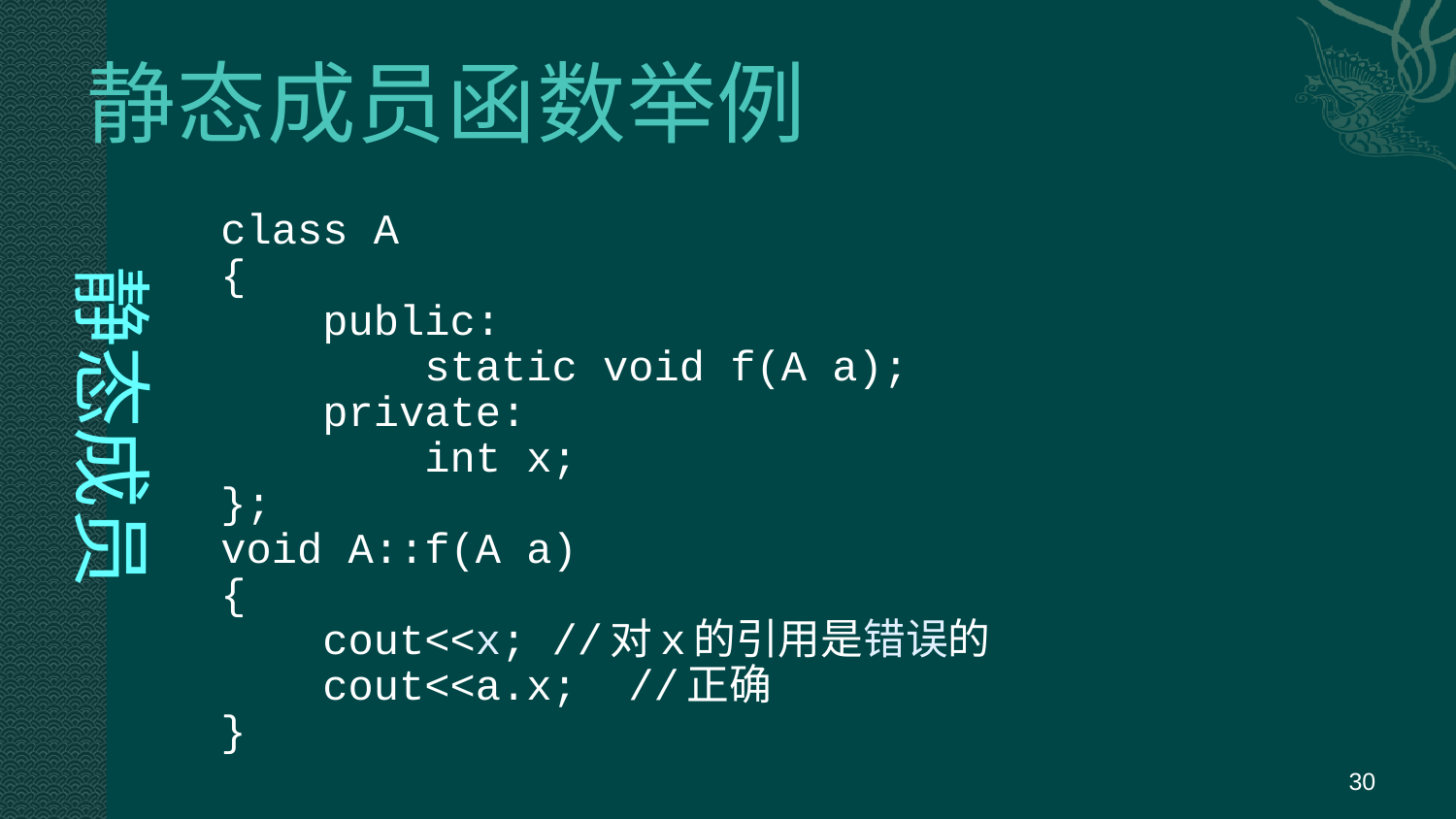

# 静态成员函数举例
静态成员
class A
{
    public:
        static void f(A a);
    private:
        int x;
};
void A::f(A a)
{
    cout<<x; //对x的引用是错误的
    cout<<a.x;  //正确
}
30